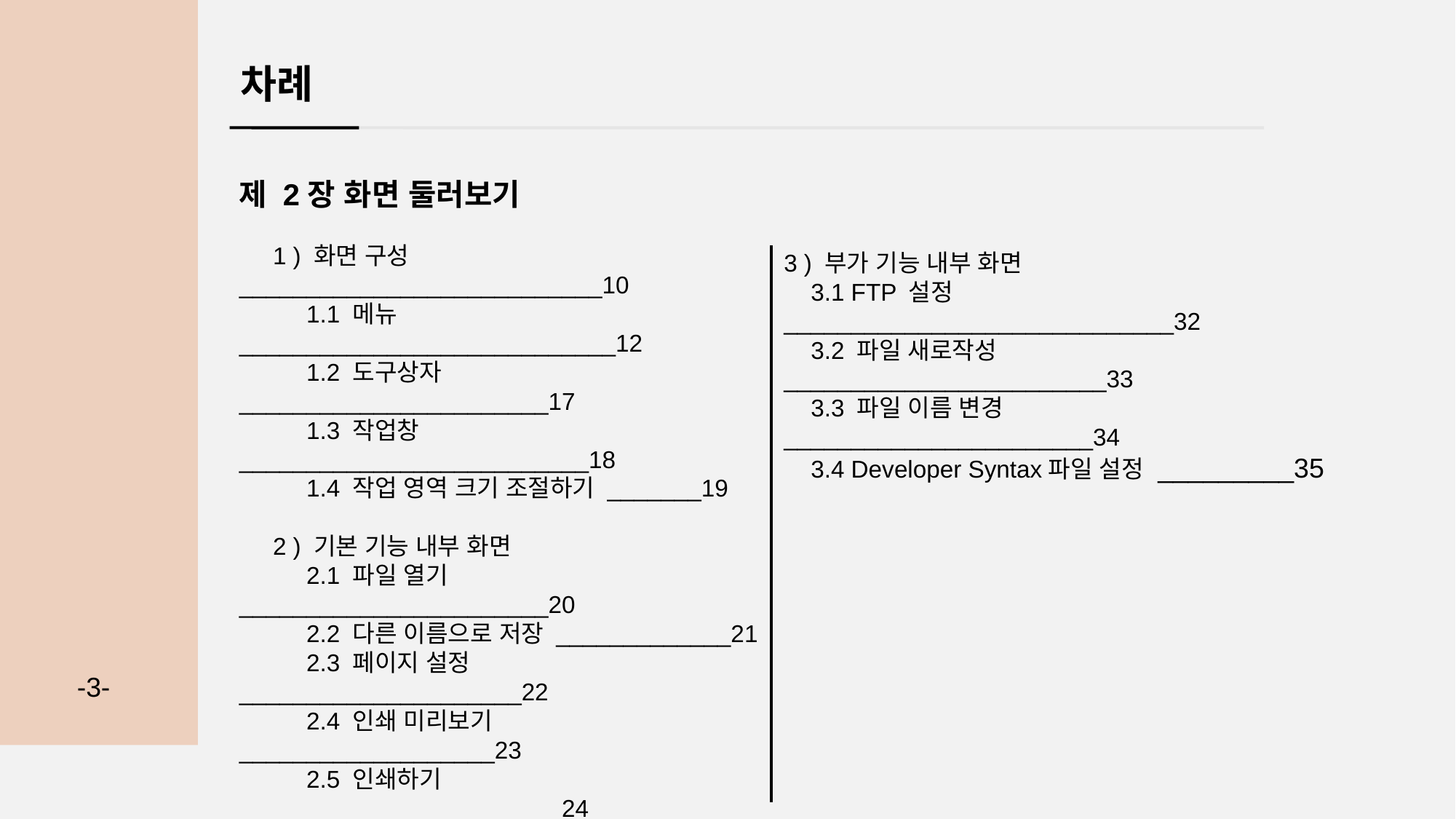

차례

제 2장 화면 둘러보기

     1 ) 화면 구성 ___________________________10
          1.1 메뉴 ____________________________12
          1.2 도구상자 _______________________17
          1.3 작업창 __________________________18
          1.4 작업 영역 크기 조절하기 _______19

     2 ) 기본 기능 내부 화면
          2.1 파일 열기 _______________________20
          2.2 다른 이름으로 저장 _____________21
          2.3 페이지 설정 _____________________22
          2.4 인쇄 미리보기 ___________________23
          2.5 인쇄하기 ________________________24
          2.6 검색 _____________________________25
          2.7 바꾸기 ___________________________26
          2.8 줄이동 ___________________________27
          2.9 기본 설정 ________________________28
          2.10 이미지 삽입 ____________________29
          2.11 표 삽입 _________________________30
          2.12 격식 설정  ______________________31

3 ) 부가 기능 내부 화면
    3.1 FTP 설정 _____________________________32
    3.2 파일 새로작성 ________________________33
    3.3 파일 이름 변경 _______________________34
    3.4 Developer Syntax파일 설정 _________35
-3-